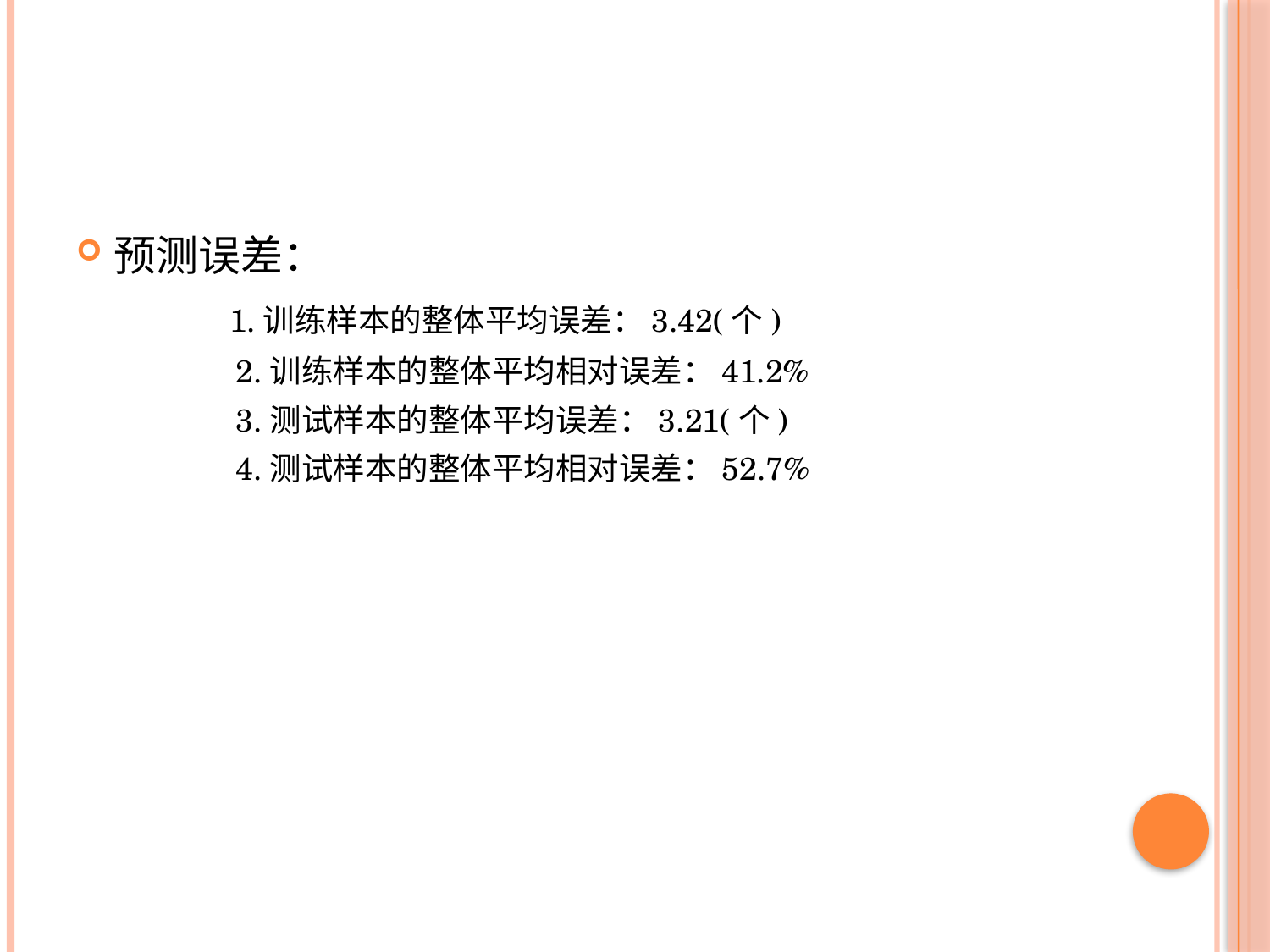

#
预测误差：
	   1.训练样本的整体平均误差：3.42(个)
                  2.训练样本的整体平均相对误差：41.2%
                  3.测试样本的整体平均误差：3.21(个)
                  4.测试样本的整体平均相对误差：52.7%